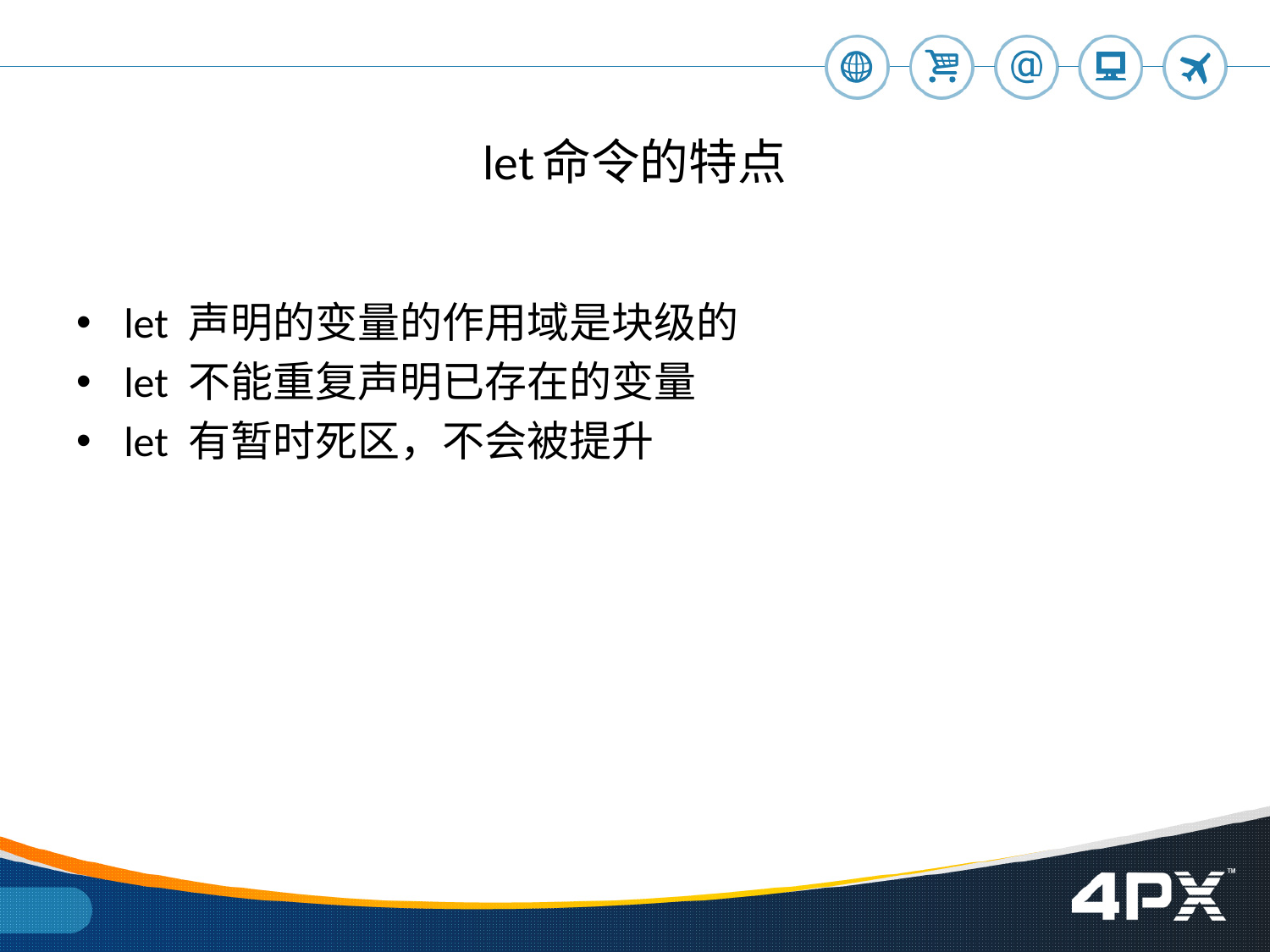

# let命令的特点

let 声明的变量的作用域是块级的
let 不能重复声明已存在的变量
let 有暂时死区，不会被提升